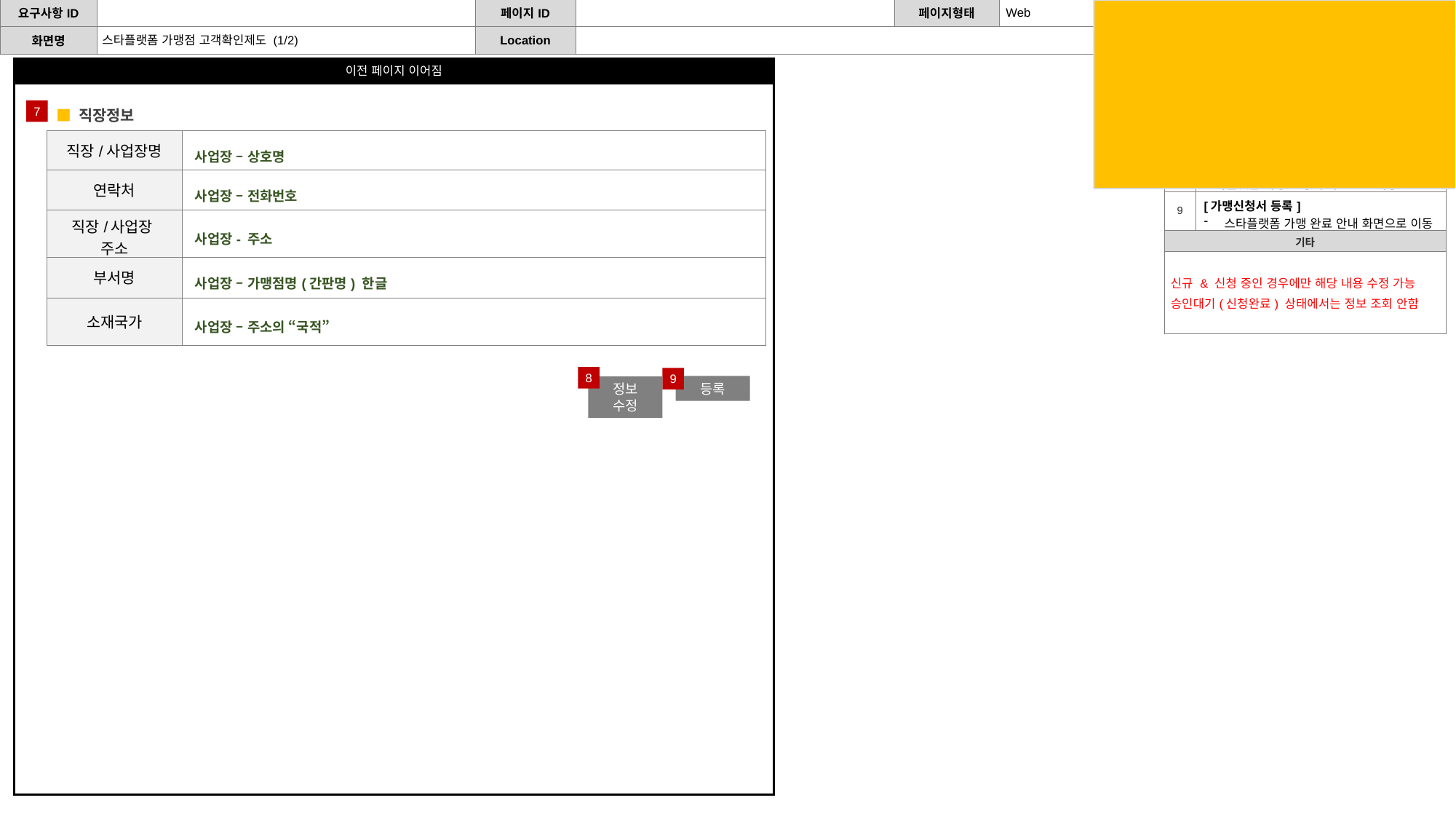

Web
박세곤
스타플랫폼 가맹점 고객확인제도 (1/2)
| Description |  |
| --- | --- |
| CDD 대상인 경우만 보이는 화면 |  |
| 7 | [고객기본정보] 가맹 신청서에 작성된 정보로 자동 입력 |
| 8 | [정보 수정] 스타플랫폼 가맹 신청서 화면으로 이동 |
| 9 | [가맹신청서 등록] 스타플랫폼 가맹 완료 안내 화면으로 이동 |
| 기타 |  |
| 신규 & 신청 중인 경우에만 해당 내용 수정 가능 승인대기(신청완료) 상태에서는 정보 조회 안함 |  |
이전 페이지 이어짐

7
■ 직장정보
| 직장/사업장명 | 사업장 – 상호명 |
| --- | --- |
| 연락처 | 사업장 – 전화번호 |
| 직장/사업장 주소 | 사업장- 주소 |
| 부서명 | 사업장 – 가맹점명(간판명) 한글 |
| 소재국가 | 사업장 – 주소의 “국적” |
8
9
등록
정보 수정